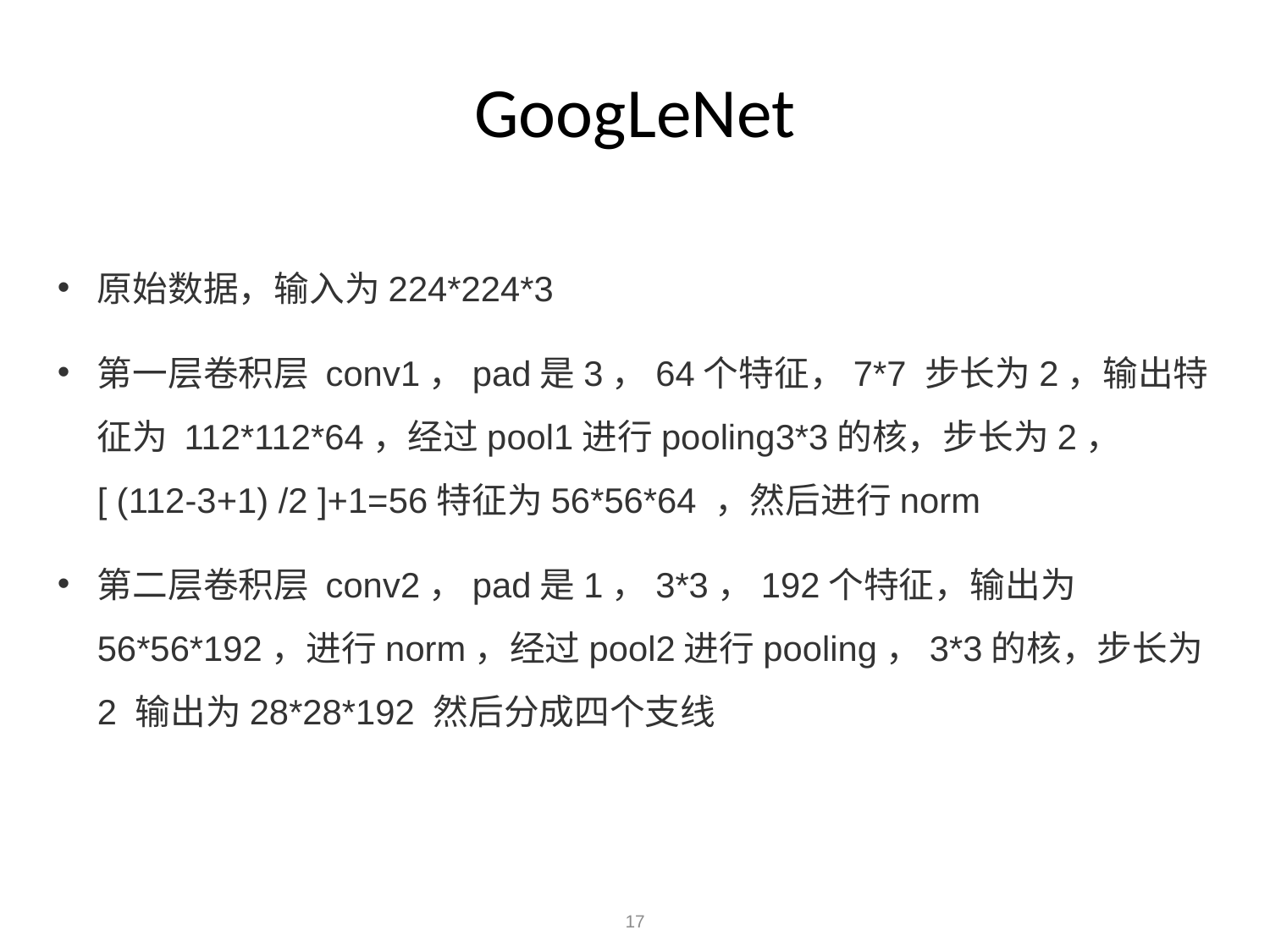

GoogLeNet
原始数据，输入为224*224*3
第一层卷积层 conv1，pad是3，64个特征，7*7 步长为2，输出特征为 112*112*64，经过pool1进行pooling3*3的核，步长为2，[ (112-3+1) /2 ]+1=56特征为56*56*64 ，然后进行norm
第二层卷积层 conv2，pad是1，3*3，192个特征，输出为56*56*192，进行norm，经过pool2进行pooling，3*3的核，步长为2 输出为28*28*192 然后分成四个支线
17